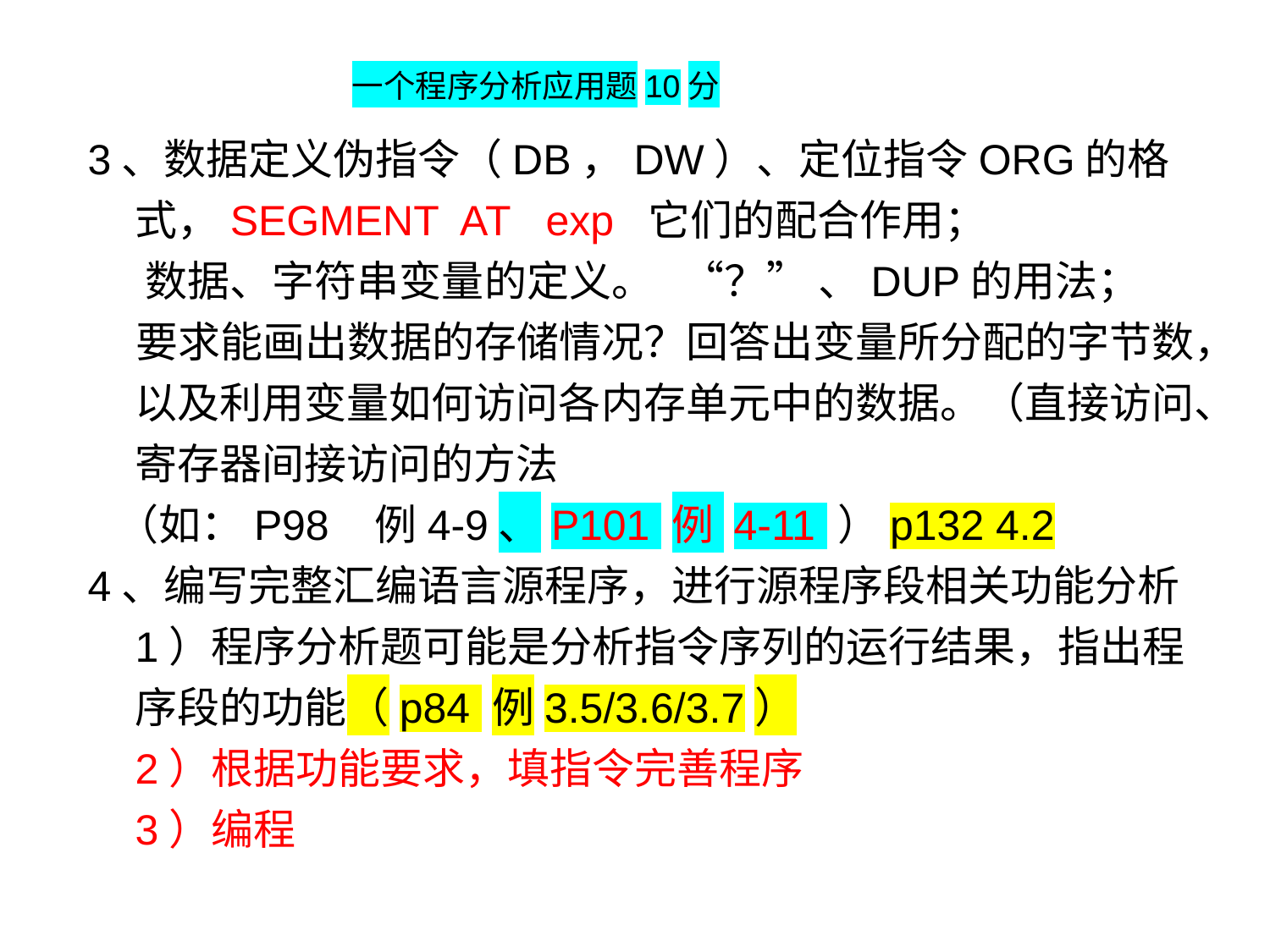

一个程序分析应用题10分
3、数据定义伪指令（DB，DW）、定位指令ORG的格式，SEGMENT  AT   exp  它们的配合作用；
     数据、字符串变量的定义。   “？” 、DUP的用法；
    要求能画出数据的存储情况？回答出变量所分配的字节数，以及利用变量如何访问各内存单元中的数据。（直接访问、寄存器间接访问的方法
  （如：P98   例4-9、P101 例 4-11 ）p132 4.2
4、编写完整汇编语言源程序，进行源程序段相关功能分析
    1）程序分析题可能是分析指令序列的运行结果，指出程序段的功能（p84 例3.5/3.6/3.7）
    2）根据功能要求，填指令完善程序
    3）编程